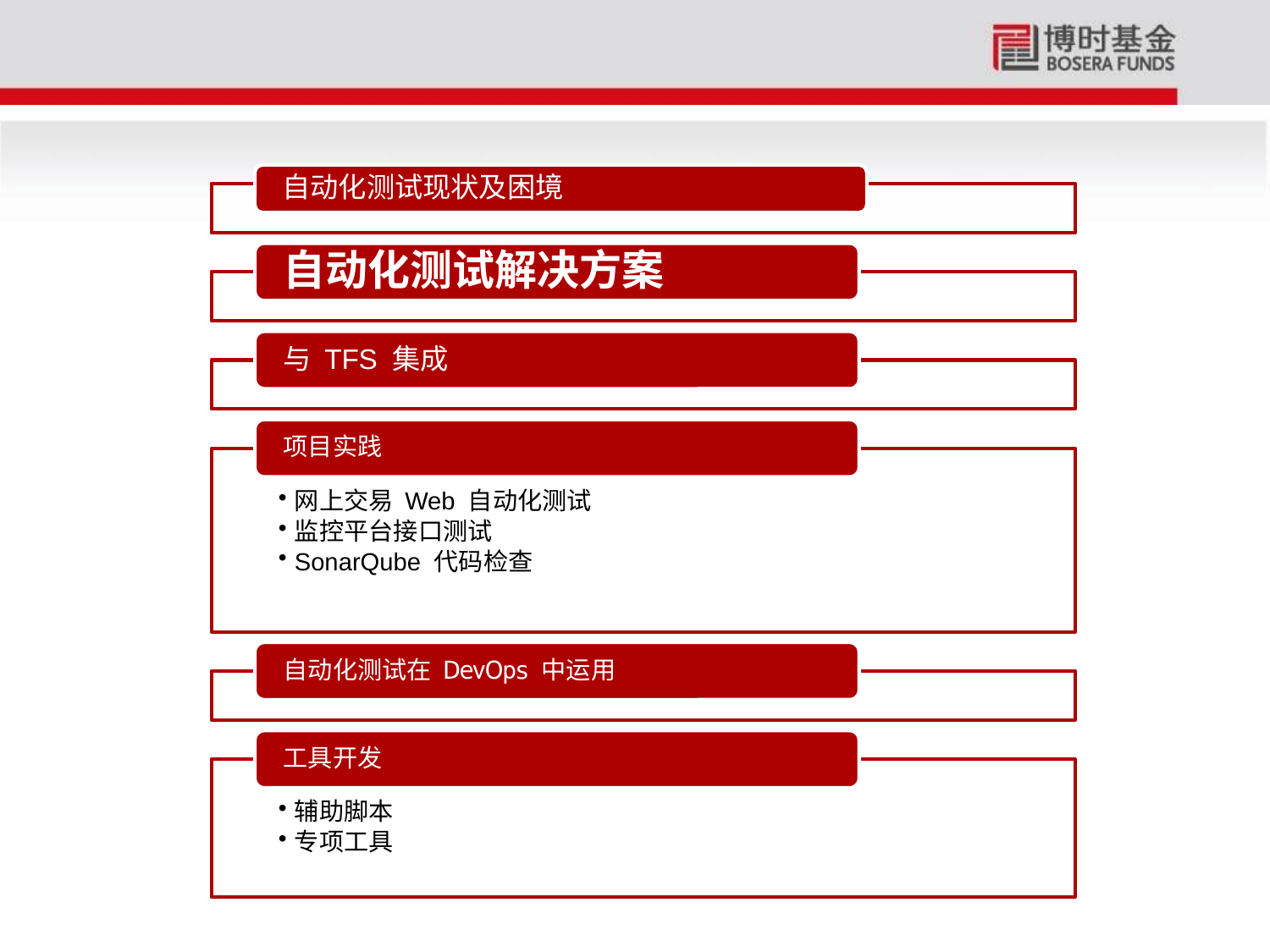

自动化测试现状及困境
自动化测试解决方案
与 TFS 集成
网上交易 Web 自动化测试
监控平台接口测试
SonarQube 代码检查
项目实践
自动化测试在 DevOps 中运用
辅助脚本
专项工具
工具开发